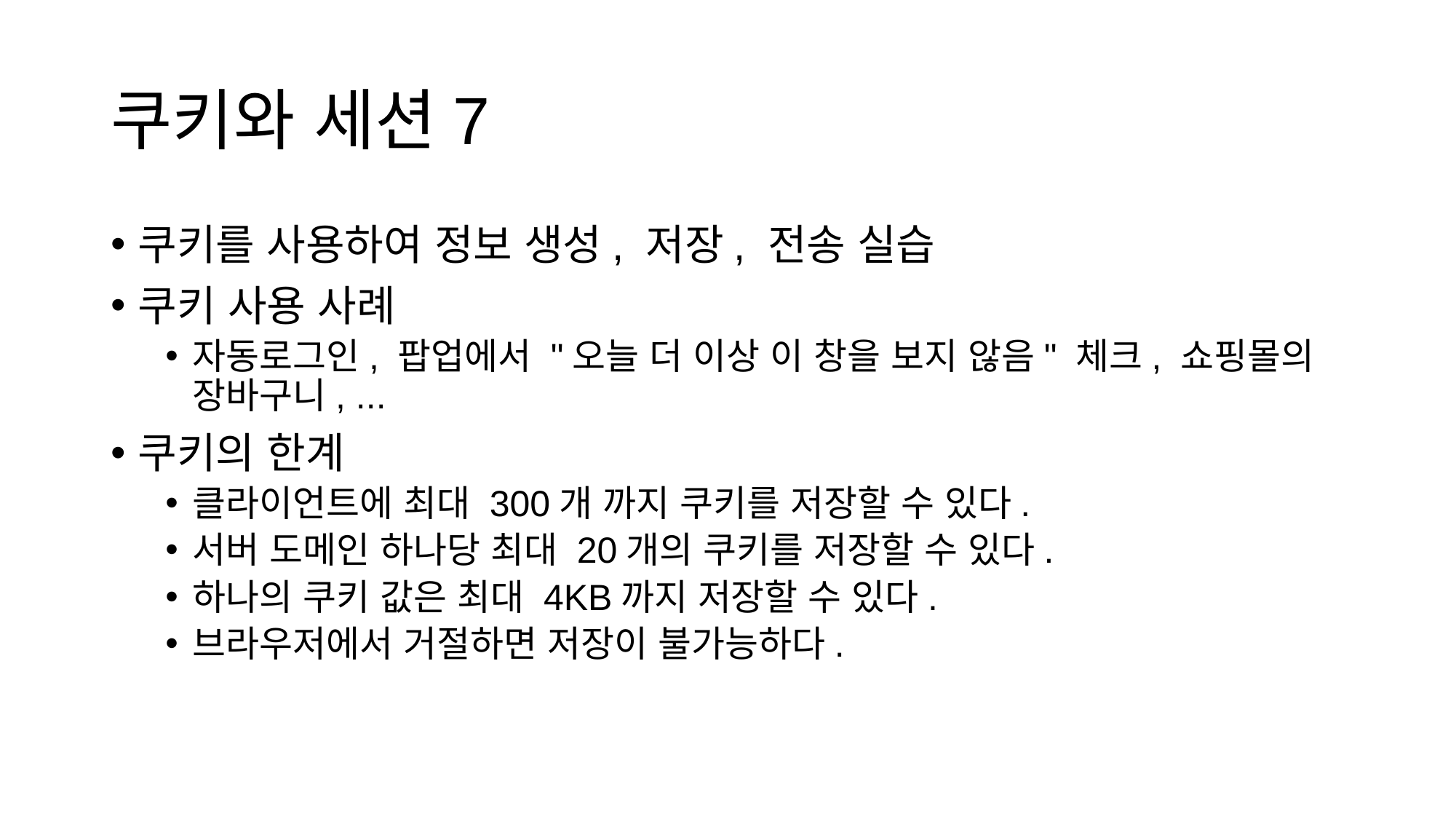

# 쿠키와 세션7
쿠키를 사용하여 정보 생성, 저장, 전송 실습
쿠키 사용 사례
자동로그인, 팝업에서 "오늘 더 이상 이 창을 보지 않음" 체크, 쇼핑몰의 장바구니, ...
쿠키의 한계
클라이언트에 최대 300개 까지 쿠키를 저장할 수 있다.
서버 도메인 하나당 최대 20개의 쿠키를 저장할 수 있다.
하나의 쿠키 값은 최대 4KB까지 저장할 수 있다.
브라우저에서 거절하면 저장이 불가능하다.